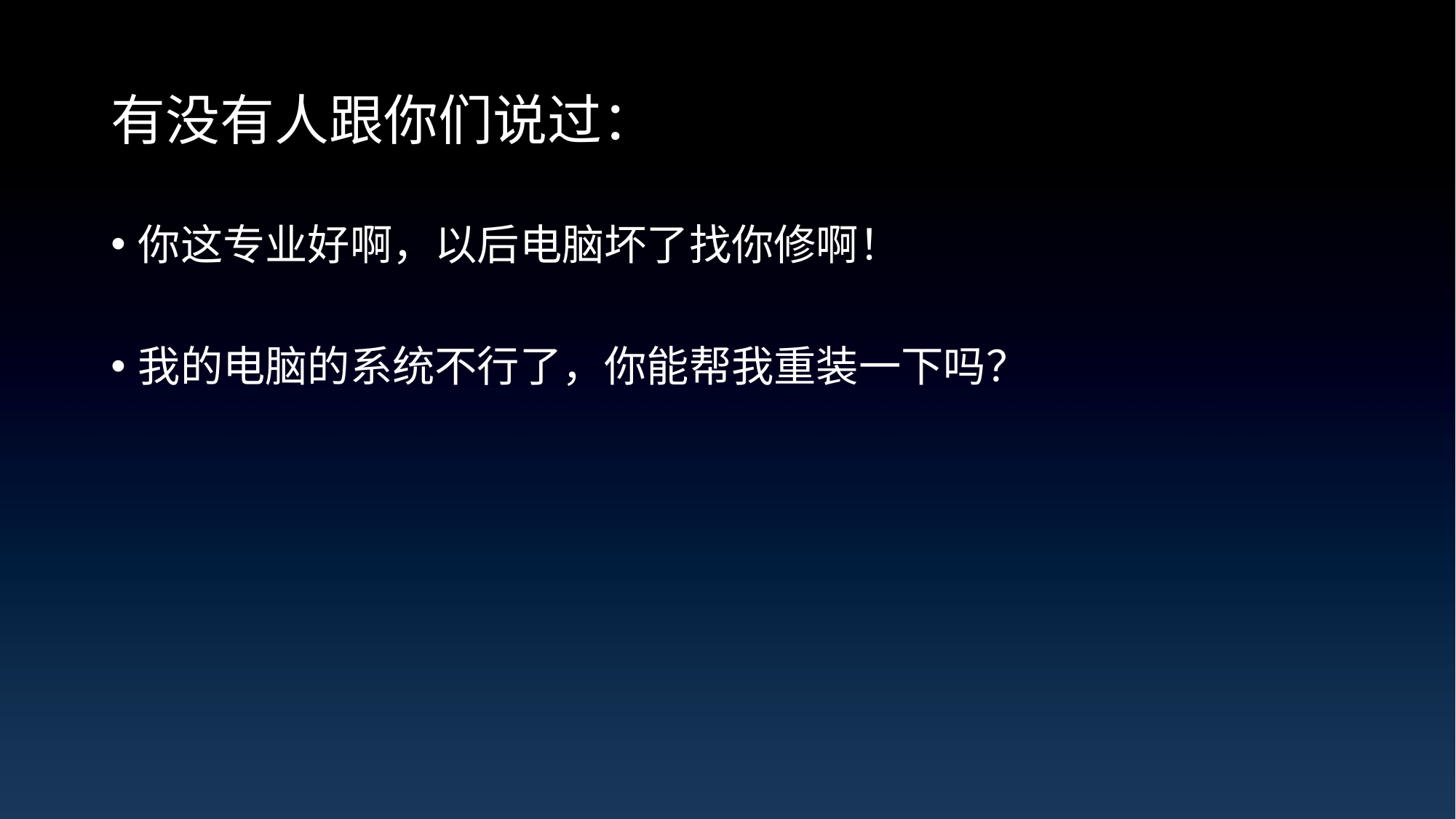

# 有没有人跟你们说过：
你这专业好啊，以后电脑坏了找你修啊！

我的电脑的系统不行了，你能帮我重装一下吗？